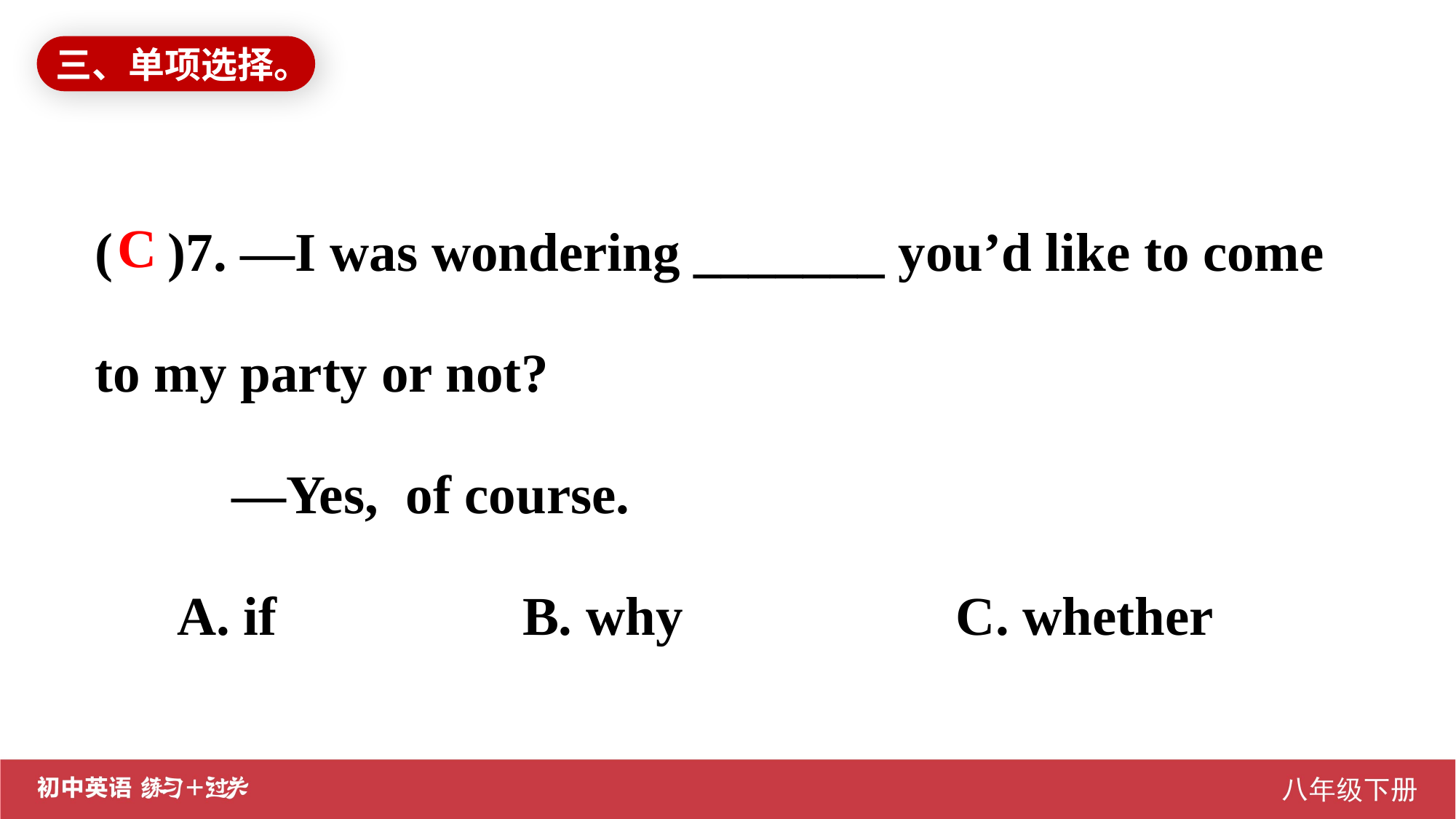

三、单项选择。
(    )7. —I was wondering _______ you’d like to come to my party or not?
          —Yes,  of course.
      A. if                  B. why                    C. whether
C